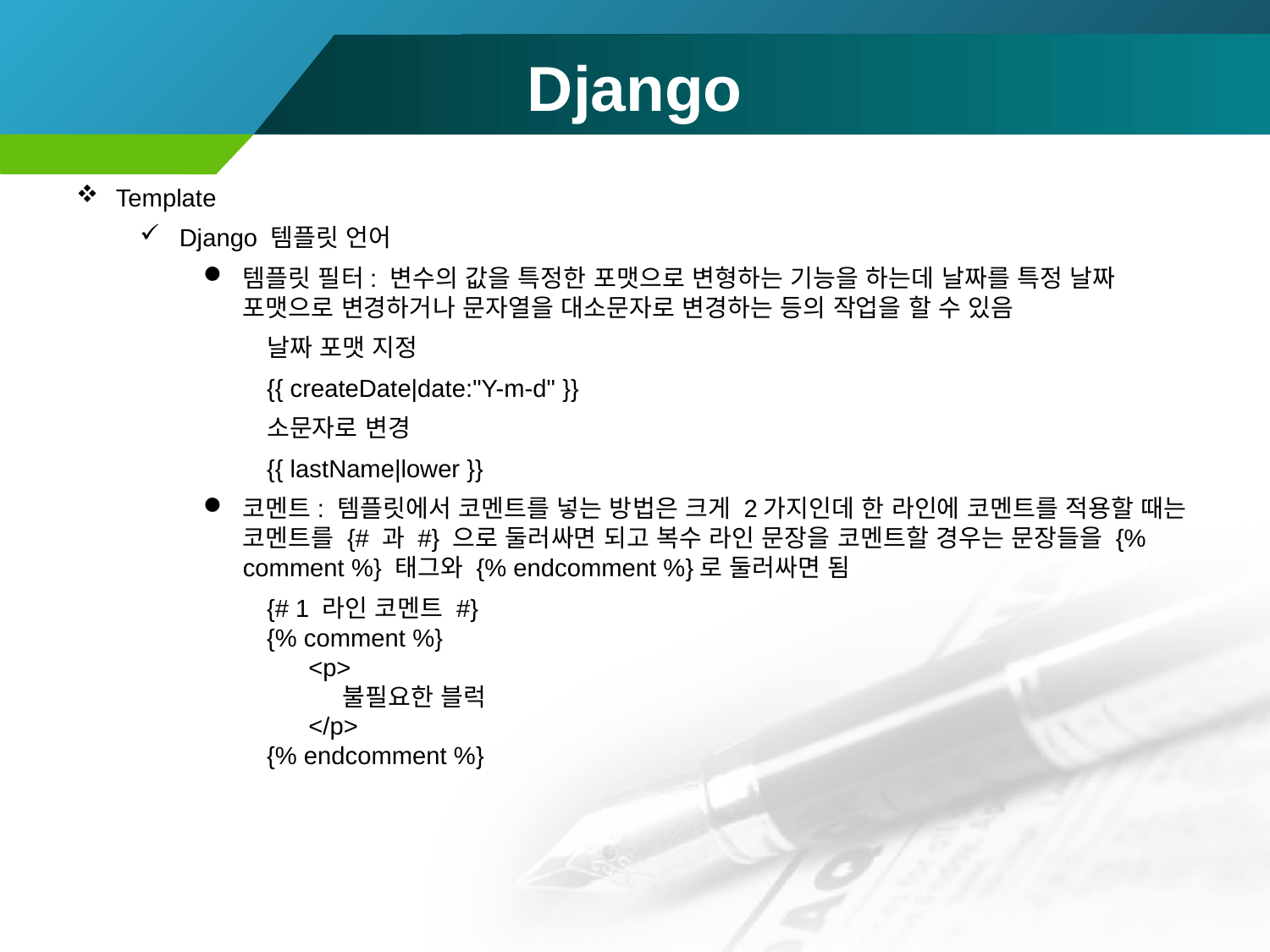

# Django
Template
Django 템플릿 언어
템플릿 필터: 변수의 값을 특정한 포맷으로 변형하는 기능을 하는데 날짜를 특정 날짜 포맷으로 변경하거나 문자열을 대소문자로 변경하는 등의 작업을 할 수 있음
날짜 포맷 지정
{{ createDate|date:"Y-m-d" }}
소문자로 변경
{{ lastName|lower }}
코멘트: 템플릿에서 코멘트를 넣는 방법은 크게 2가지인데 한 라인에 코멘트를 적용할 때는 코멘트를 {# 과 #} 으로 둘러싸면 되고 복수 라인 문장을 코멘트할 경우는 문장들을 {% comment %} 태그와 {% endcomment %}로 둘러싸면 됨
{# 1 라인 코멘트 #}
{% comment %}
      <p>
          불필요한 블럭
      </p>
{% endcomment %}